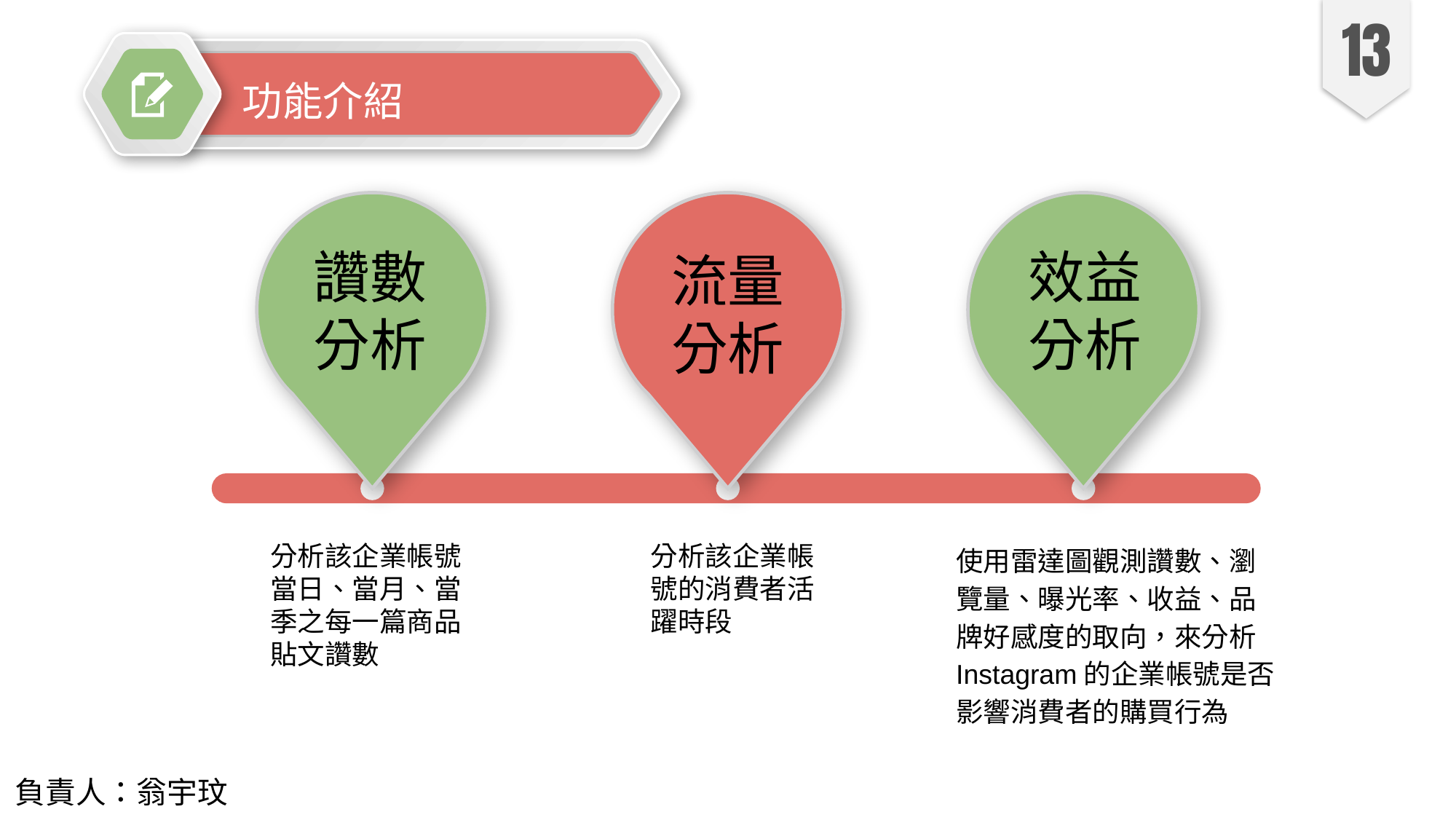

13

功能介紹

讚數分析
效益分析
流量分析

分析該企業帳號當日、當月、當季之每一篇商品貼文讚數

分析該企業帳號的消費者活躍時段
使用雷達圖觀測讚數、瀏覽量、曝光率、收益、品牌好感度的取向，來分析Instagram的企業帳號是否影響消費者的購買行為
負責人：翁宇玟